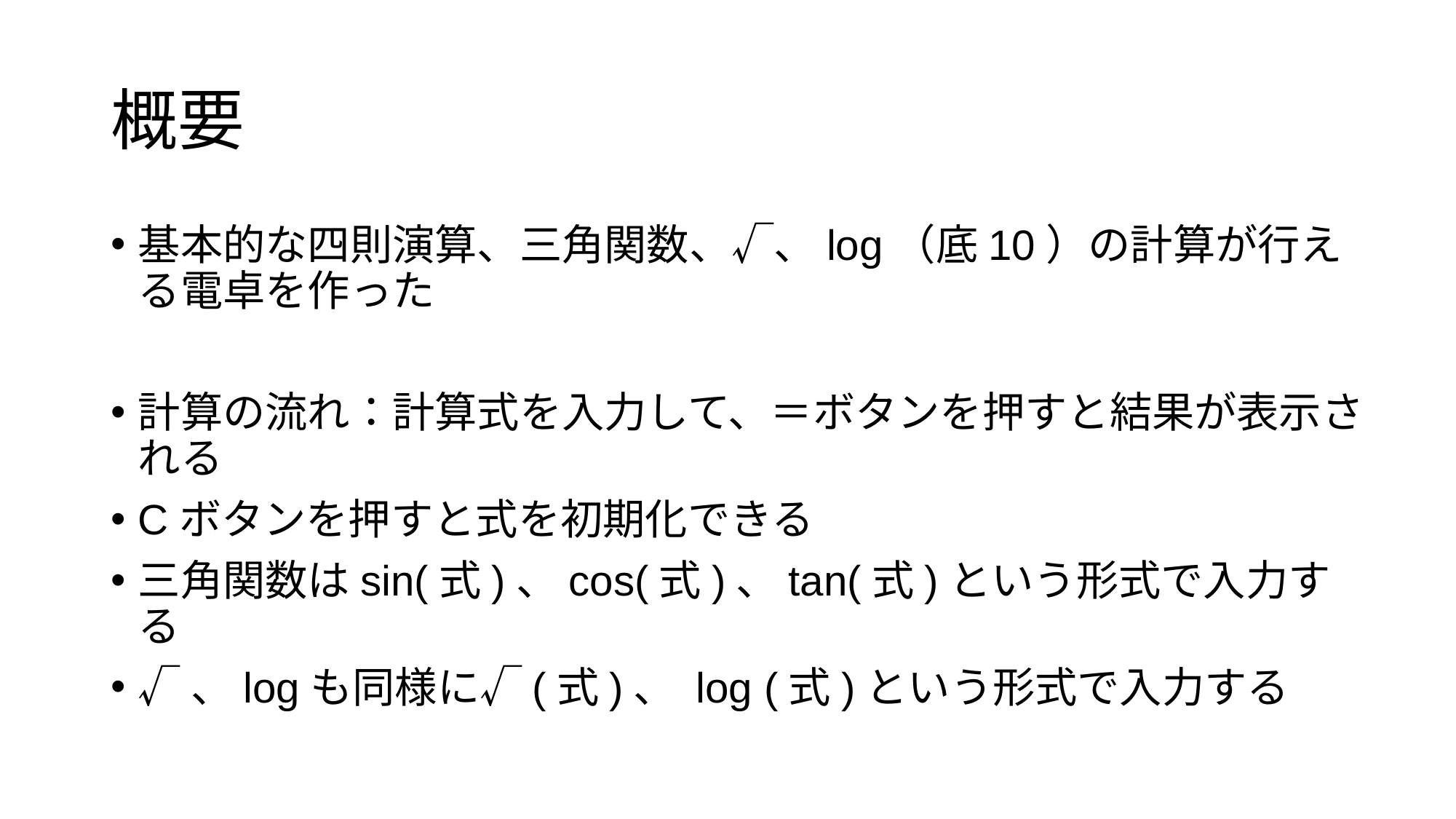

# 概要
基本的な四則演算、三角関数、√、log（底10）の計算が行える電卓を作った

計算の流れ：計算式を入力して、＝ボタンを押すと結果が表示される
Cボタンを押すと式を初期化できる
三角関数はsin(式)、cos(式)、tan(式)という形式で入力する
√、logも同様に√(式)、 log (式)という形式で入力する